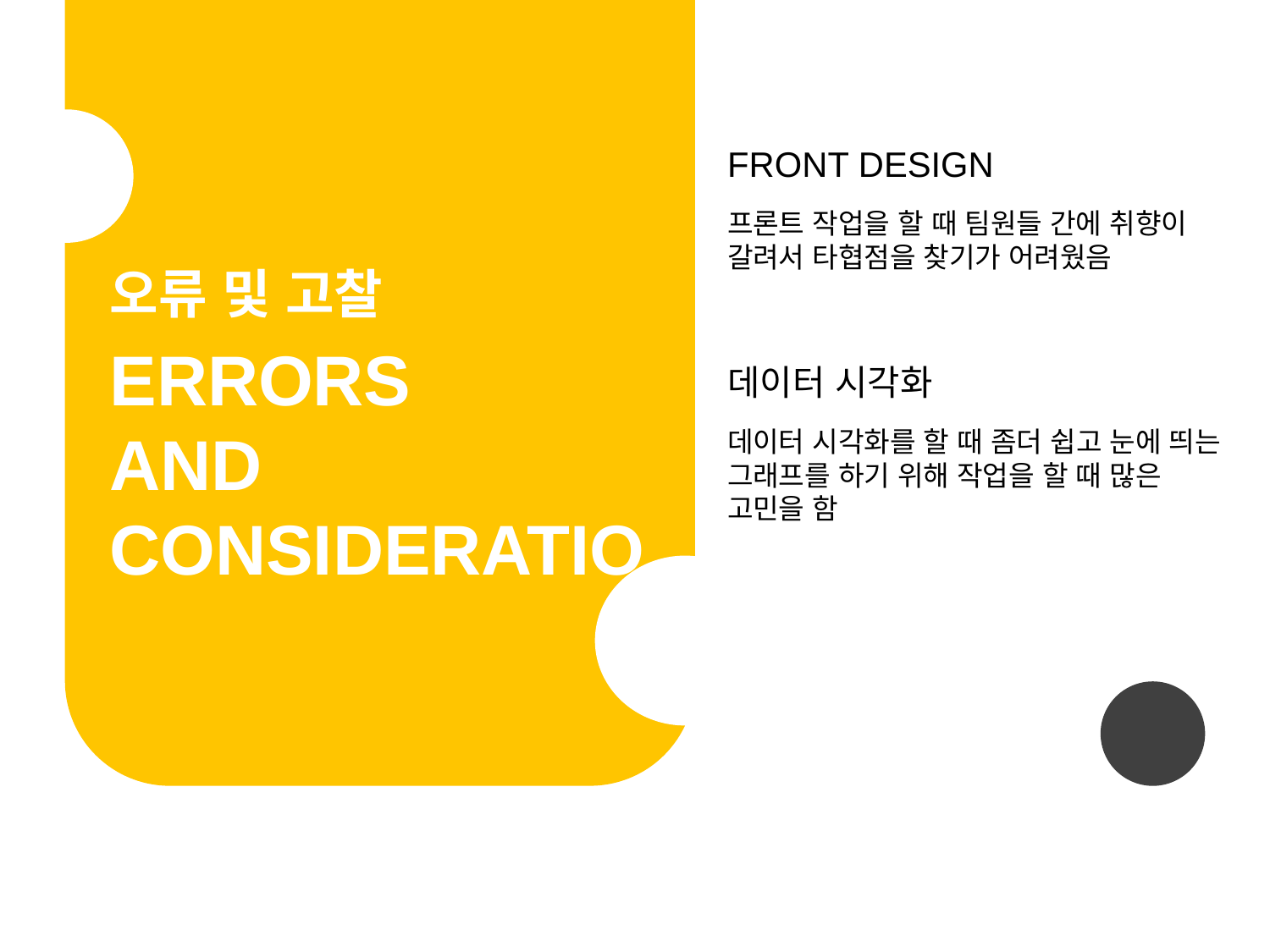

FRONT DESIGN

프론트 작업을 할 때 팀원들 간에 취향이 갈려서 타협점을 찾기가 어려웠음
오류 및 고찰

ERRORS
AND
CONSIDERATION
데이터 시각화

데이터 시각화를 할 때 좀더 쉽고 눈에 띄는 그래프를 하기 위해 작업을 할 때 많은 고민을 함